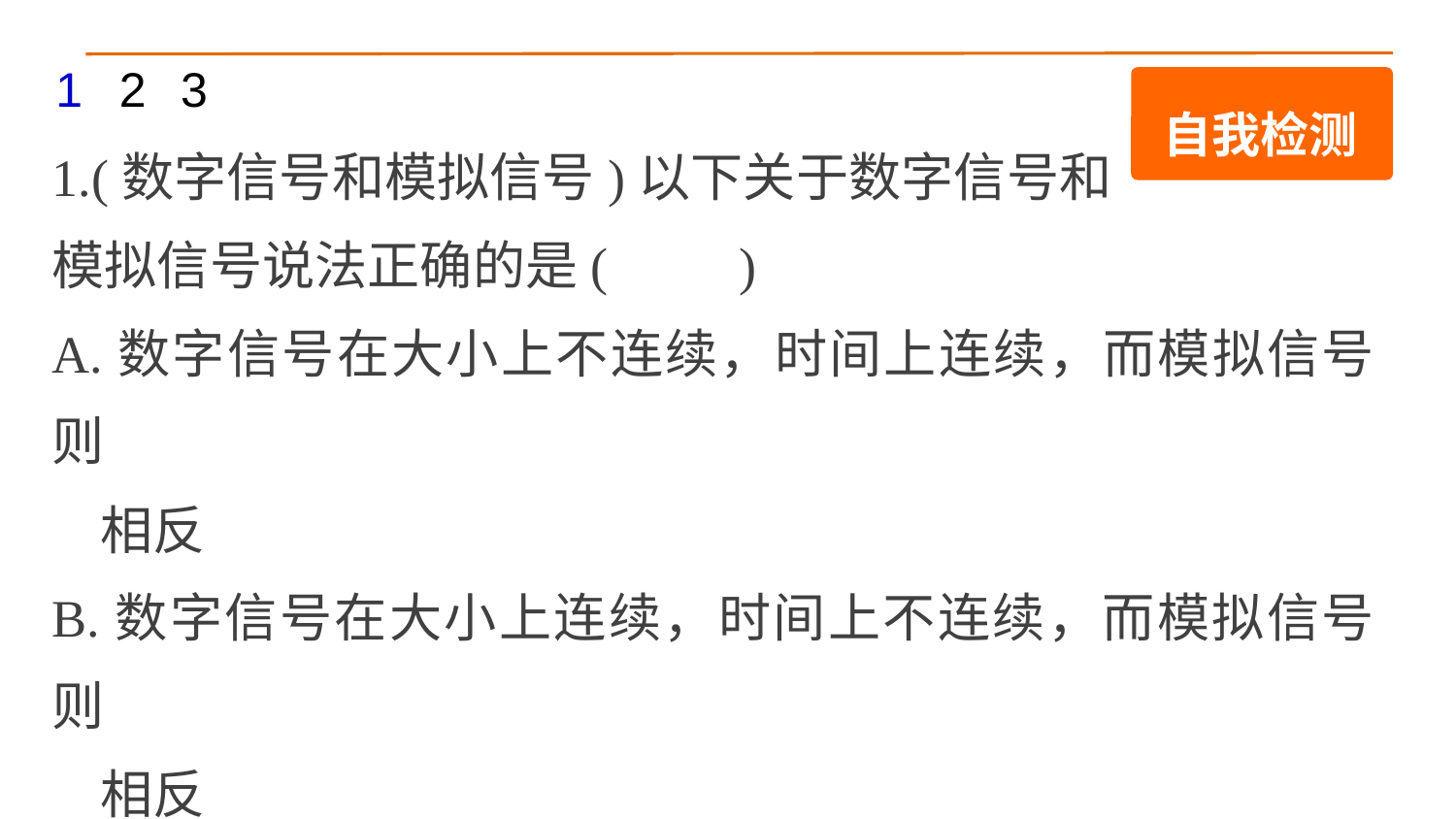

1
2
3

自我检测
1.(数字信号和模拟信号)以下关于数字信号和
模拟信号说法正确的是(　　)
A.数字信号在大小上不连续，时间上连续，而模拟信号则
   相反
B.数字信号在大小上连续，时间上不连续，而模拟信号则
   相反
C.数字信号在大小和时间上均不连续，而模拟信号则相反
D.数字信号在大小和时间上均连续，而模拟信号则相反